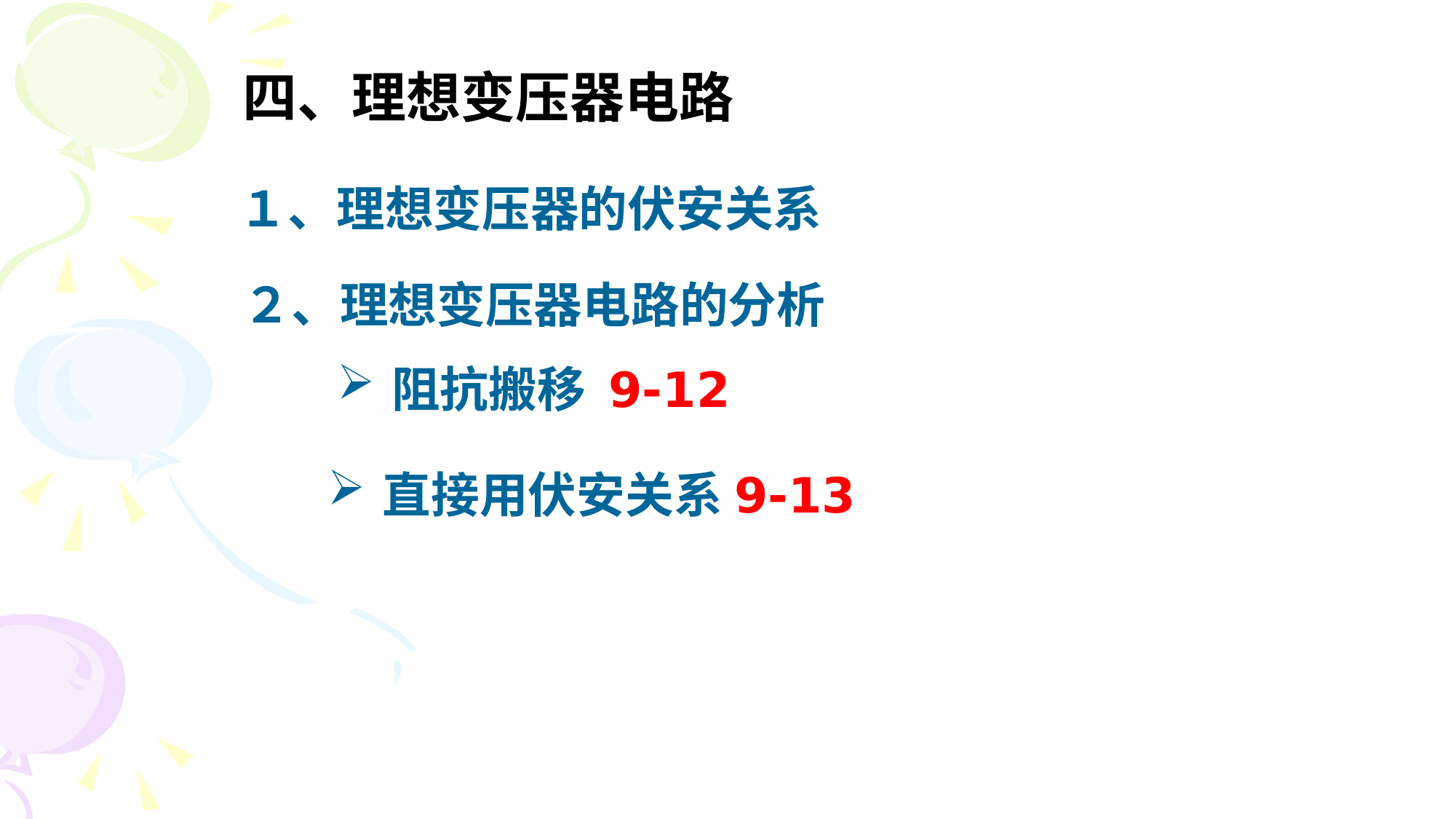

四、理想变压器电路
１、理想变压器的伏安关系
２、理想变压器电路的分析
阻抗搬移 9-12
直接用伏安关系9-13